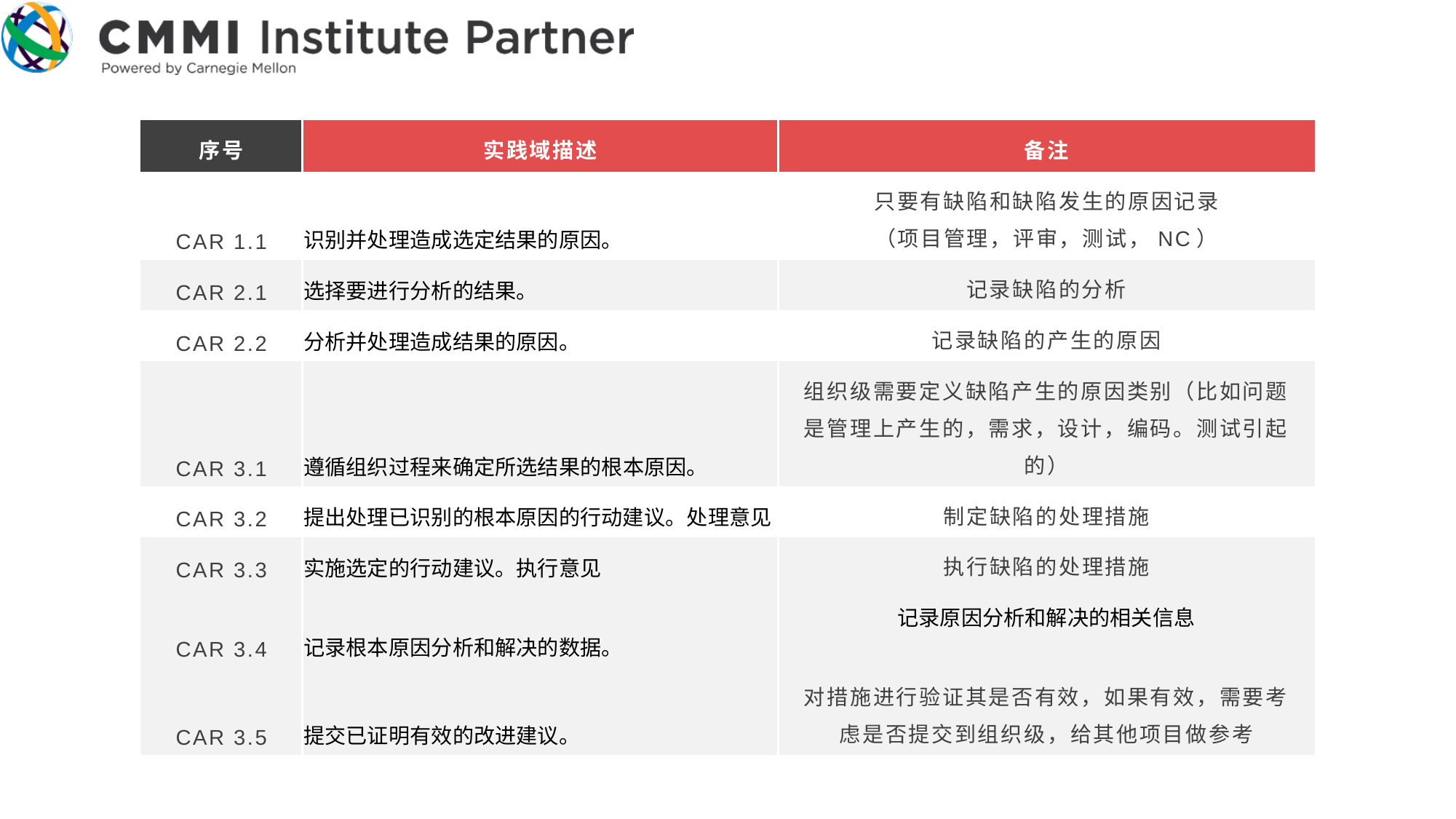

| 序号 | 实践域描述 | 备注 |
| --- | --- | --- |
| CAR 1.1 | 识别并处理造成选定结果的原因。 | 只要有缺陷和缺陷发生的原因记录 （项目管理，评审，测试，NC） |
| CAR 2.1 | 选择要进行分析的结果。 | 记录缺陷的分析 |
| CAR 2.2 | 分析并处理造成结果的原因。 | 记录缺陷的产生的原因 |
| CAR 3.1 | 遵循组织过程来确定所选结果的根本原因。 | 组织级需要定义缺陷产生的原因类别（比如问题是管理上产生的，需求，设计，编码。测试引起的） |
| CAR 3.2 | 提出处理已识别的根本原因的行动建议。处理意见 | 制定缺陷的处理措施 |
| CAR 3.3 | 实施选定的行动建议。执行意见 | 执行缺陷的处理措施 |
| CAR 3.4 | 记录根本原因分析和解决的数据。 | 记录原因分析和解决的相关信息 |
| CAR 3.5 | 提交已证明有效的改进建议。 | 对措施进行验证其是否有效，如果有效，需要考虑是否提交到组织级，给其他项目做参考 |